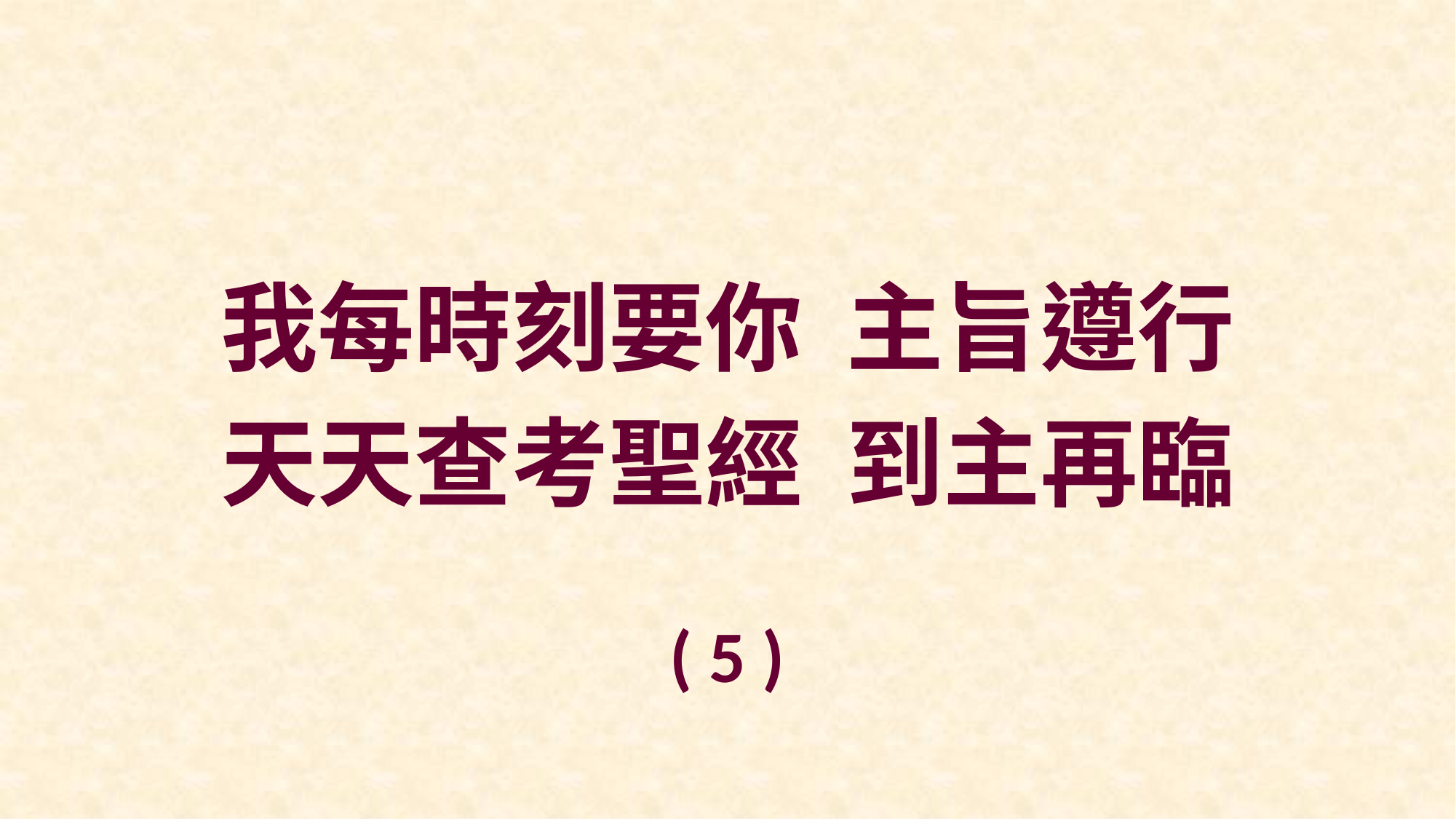

我每時刻要你  主旨遵行
天天查考聖經  到主再臨
( 5 )